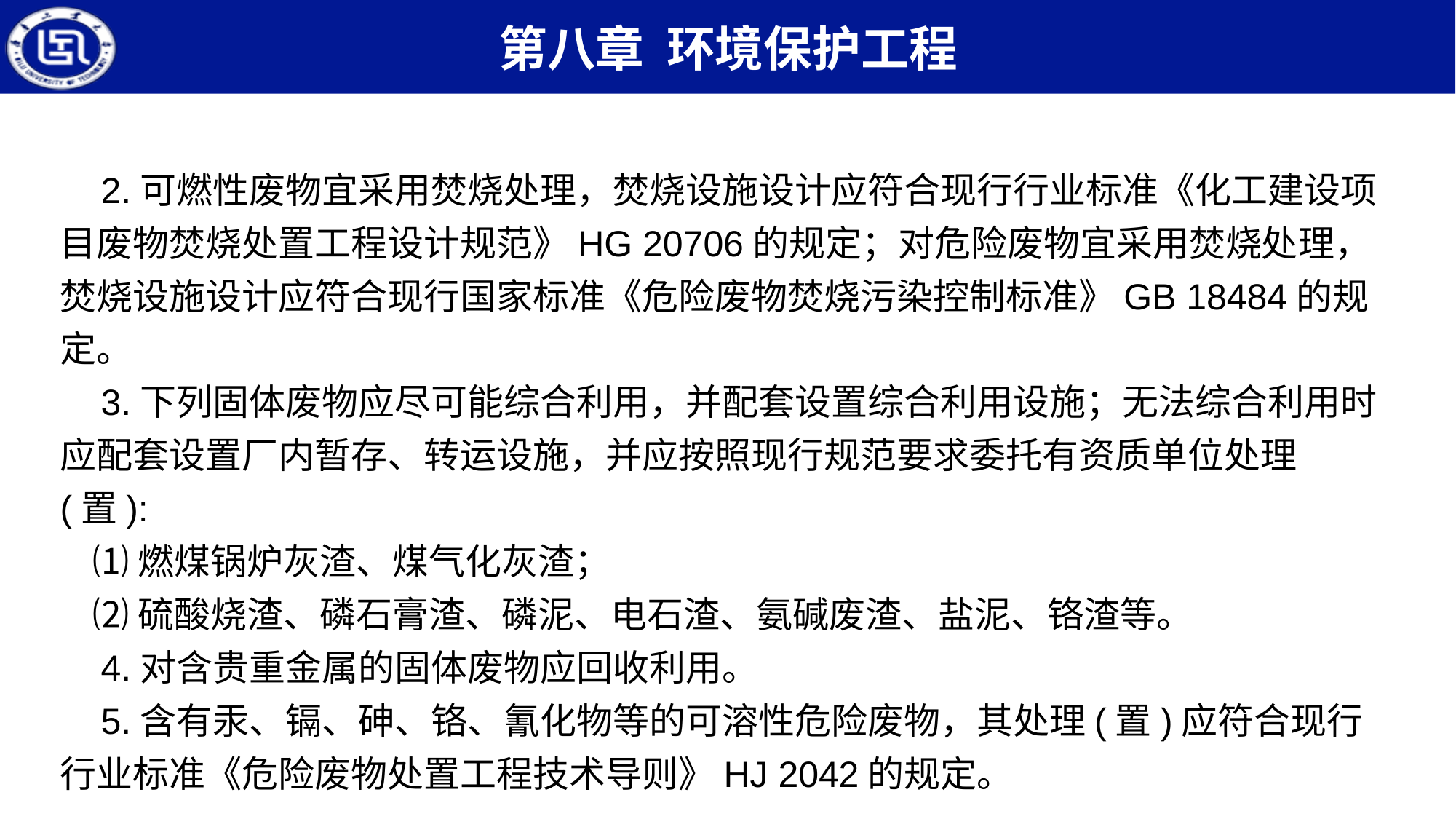

2.可燃性废物宜采用焚烧处理，焚烧设施设计应符合现行行业标准《化工建设项目废物焚烧处置工程设计规范》HG 20706的规定；对危险废物宜采用焚烧处理，焚烧设施设计应符合现行国家标准《危险废物焚烧污染控制标准》GB 18484的规定。
    3.下列固体废物应尽可能综合利用，并配套设置综合利用设施；无法综合利用时应配套设置厂内暂存、转运设施，并应按照现行规范要求委托有资质单位处理(置):
    ⑴燃煤锅炉灰渣、煤气化灰渣；
    ⑵硫酸烧渣、磷石膏渣、磷泥、电石渣、氨碱废渣、盐泥、铬渣等。
    4.对含贵重金属的固体废物应回收利用。
    5.含有汞、镉、砷、铬、氰化物等的可溶性危险废物，其处理(置)应符合现行行业标准《危险废物处置工程技术导则》HJ 2042的规定。